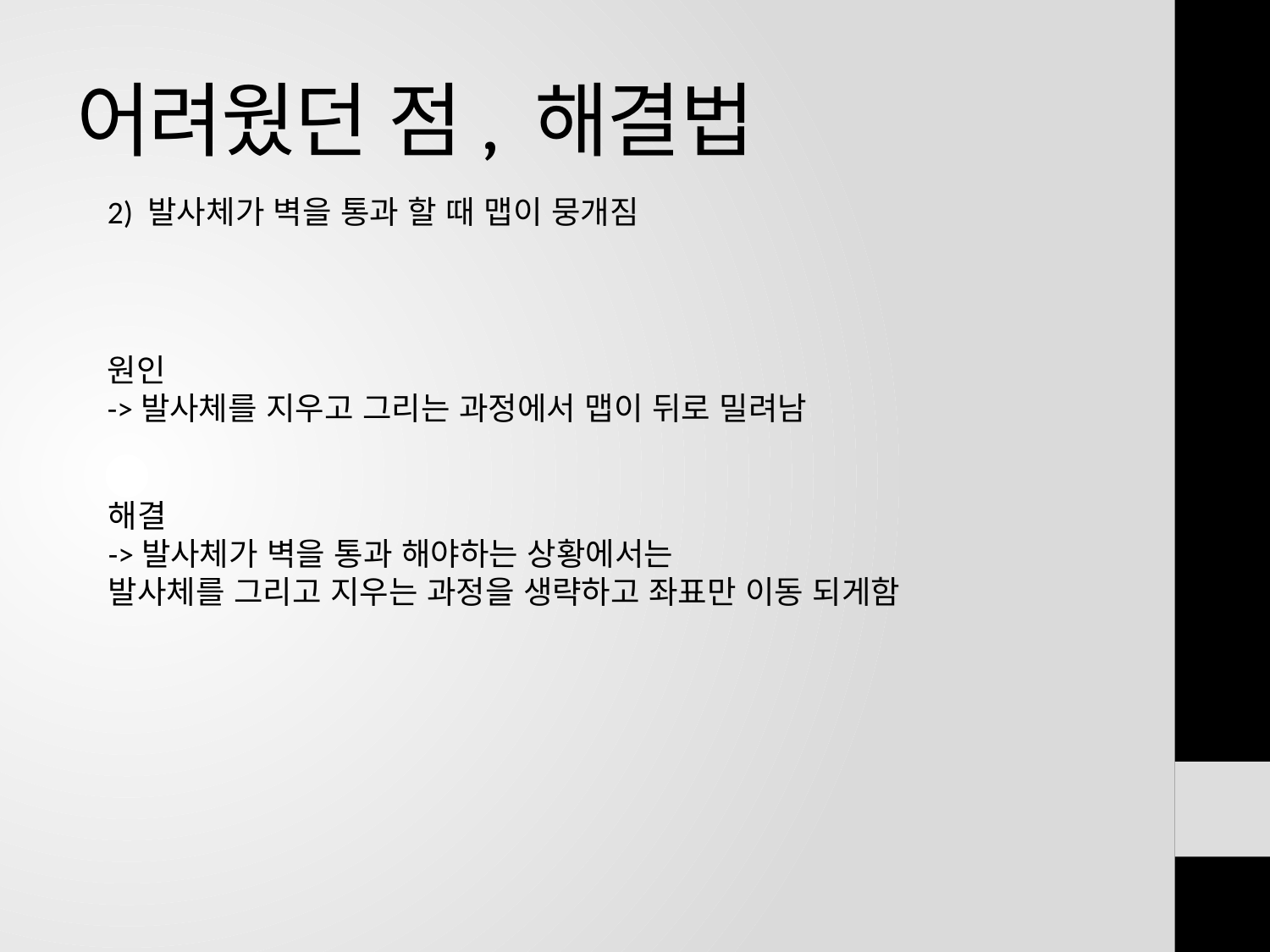

# 어려웠던 점, 해결법
2) 발사체가 벽을 통과 할 때 맵이 뭉개짐
원인
->발사체를 지우고 그리는 과정에서 맵이 뒤로 밀려남
해결
->발사체가 벽을 통과 해야하는 상황에서는
발사체를 그리고 지우는 과정을 생략하고 좌표만 이동 되게함